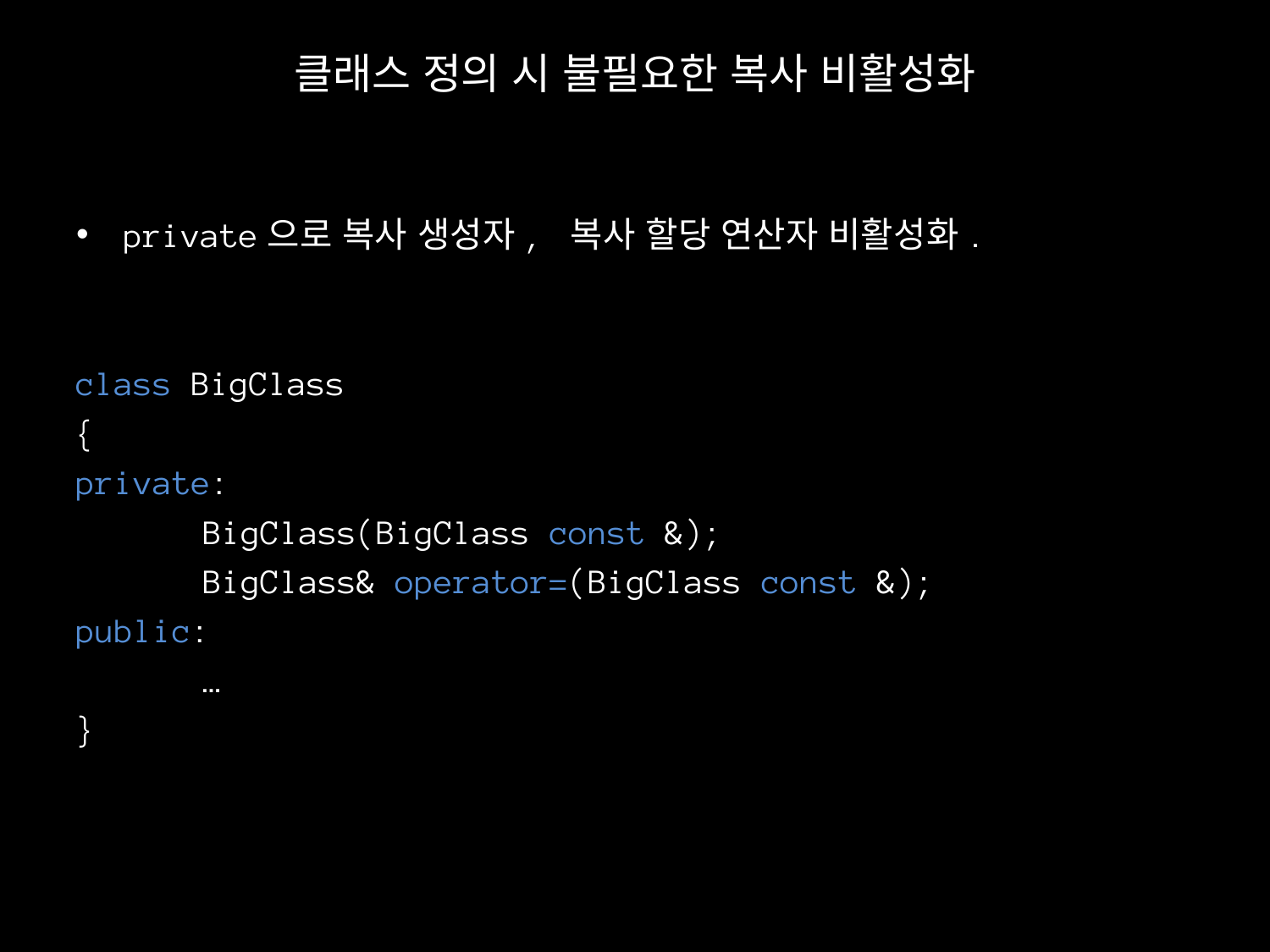

# 클래스 정의 시 불필요한 복사 비활성화
private으로 복사 생성자, 복사 할당 연산자 비활성화.

class BigClass
{
private:
	BigClass(BigClass const &);
	BigClass& operator=(BigClass const &);
public:
	…
}